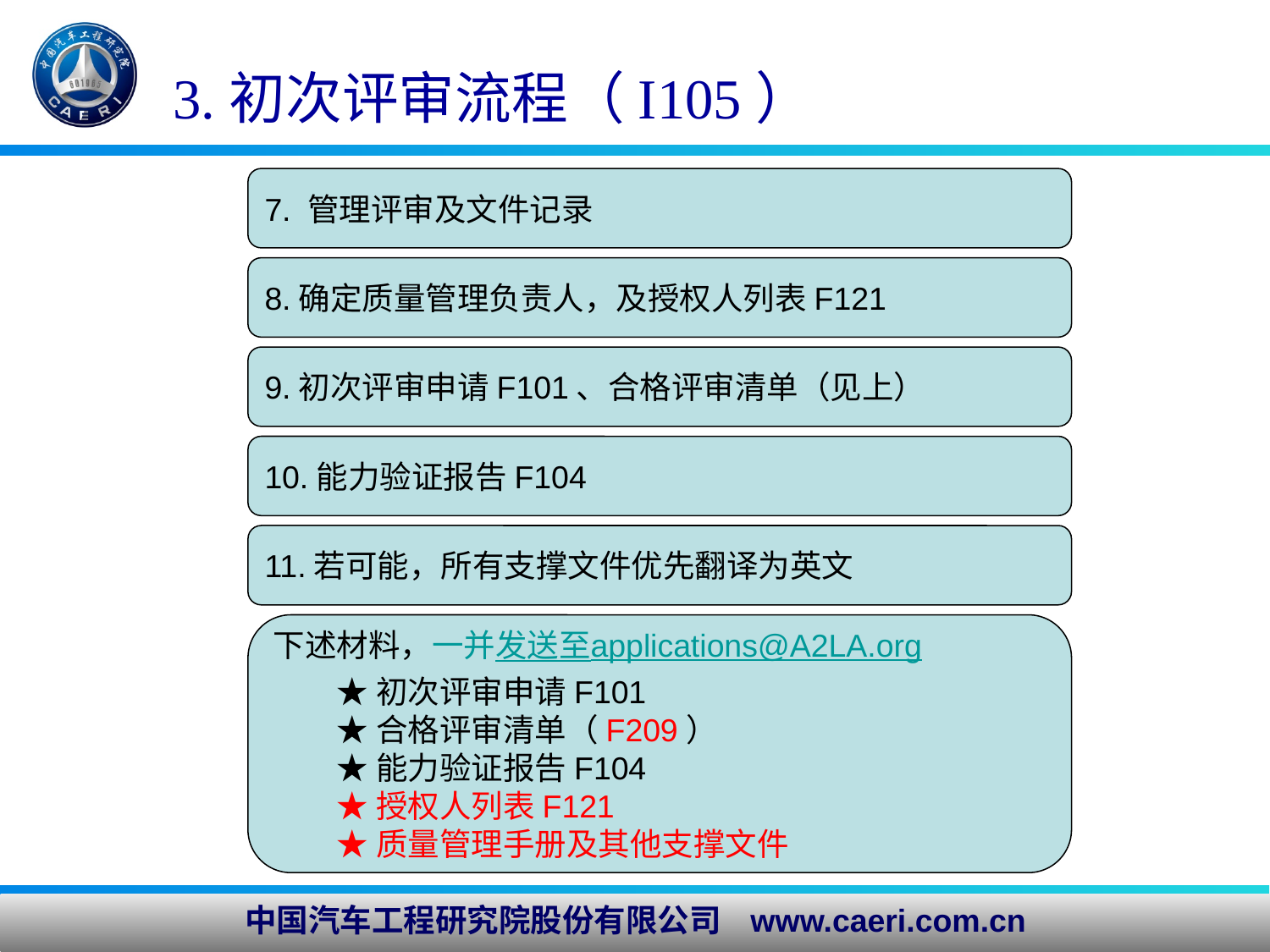

3.初次评审流程（I105）
7. 管理评审及文件记录
8.确定质量管理负责人，及授权人列表F121
9.初次评审申请F101、合格评审清单（见上）
10.能力验证报告F104
11.若可能，所有支撑文件优先翻译为英文

下述材料，一并发送至applications@A2LA.org
★初次评审申请F101
★合格评审清单（F209）
★能力验证报告F104
★授权人列表F121
★质量管理手册及其他支撑文件